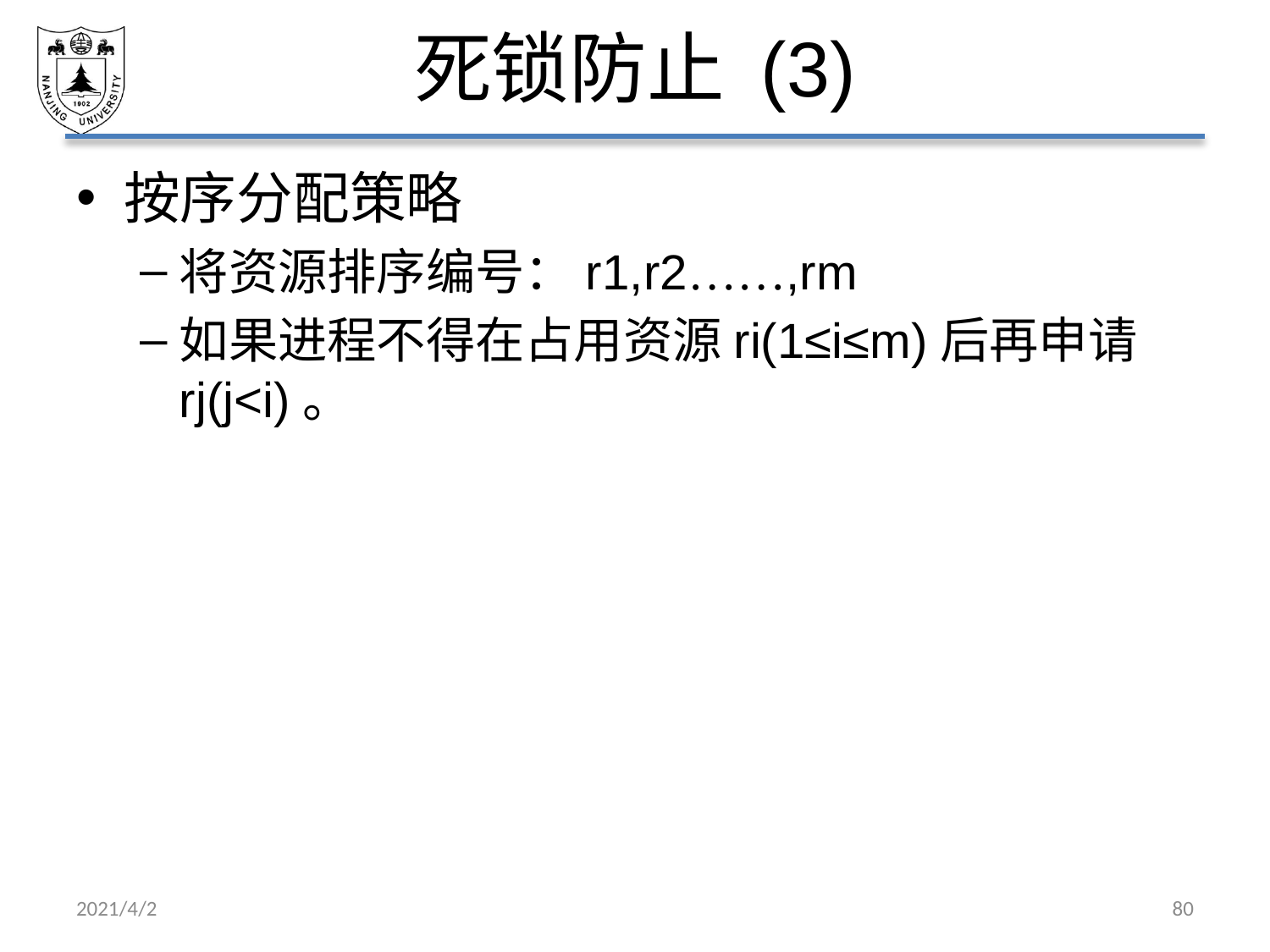

# 死锁防止 (3)
按序分配策略
将资源排序编号：r1,r2……,rm
如果进程不得在占用资源ri(1≤i≤m)后再申请rj(j<i)。

2021/4/2
80